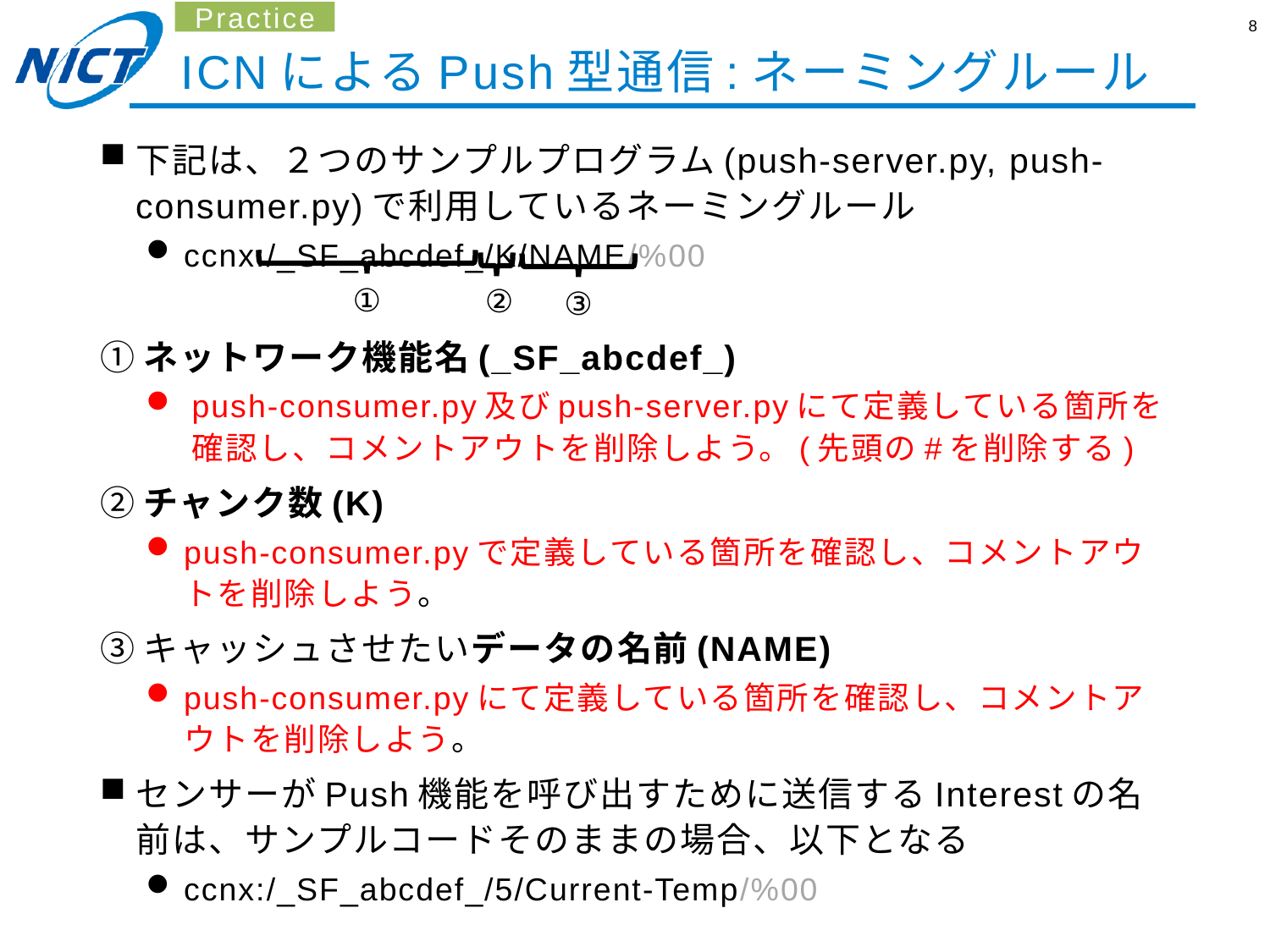

8
Practice
# ICNによるPush型通信:ネーミングルール
下記は、２つのサンプルプログラム(push-server.py, push-consumer.py)で利用しているネーミングルール
ccnx:/_SF_abcdef_/K/NAME/%00

①ネットワーク機能名(_SF_abcdef_)
push-consumer.py及びpush-server.pyにて定義している箇所を確認し、コメントアウトを削除しよう。(先頭の#を削除する)
②チャンク数(K)
push-consumer.pyで定義している箇所を確認し、コメントアウトを削除しよう。
③キャッシュさせたいデータの名前(NAME)
push-consumer.pyにて定義している箇所を確認し、コメントアウトを削除しよう。
センサーがPush機能を呼び出すために送信するInterestの名前は、サンプルコードそのままの場合、以下となる
ccnx:/_SF_abcdef_/5/Current-Temp/%00

①
②
③